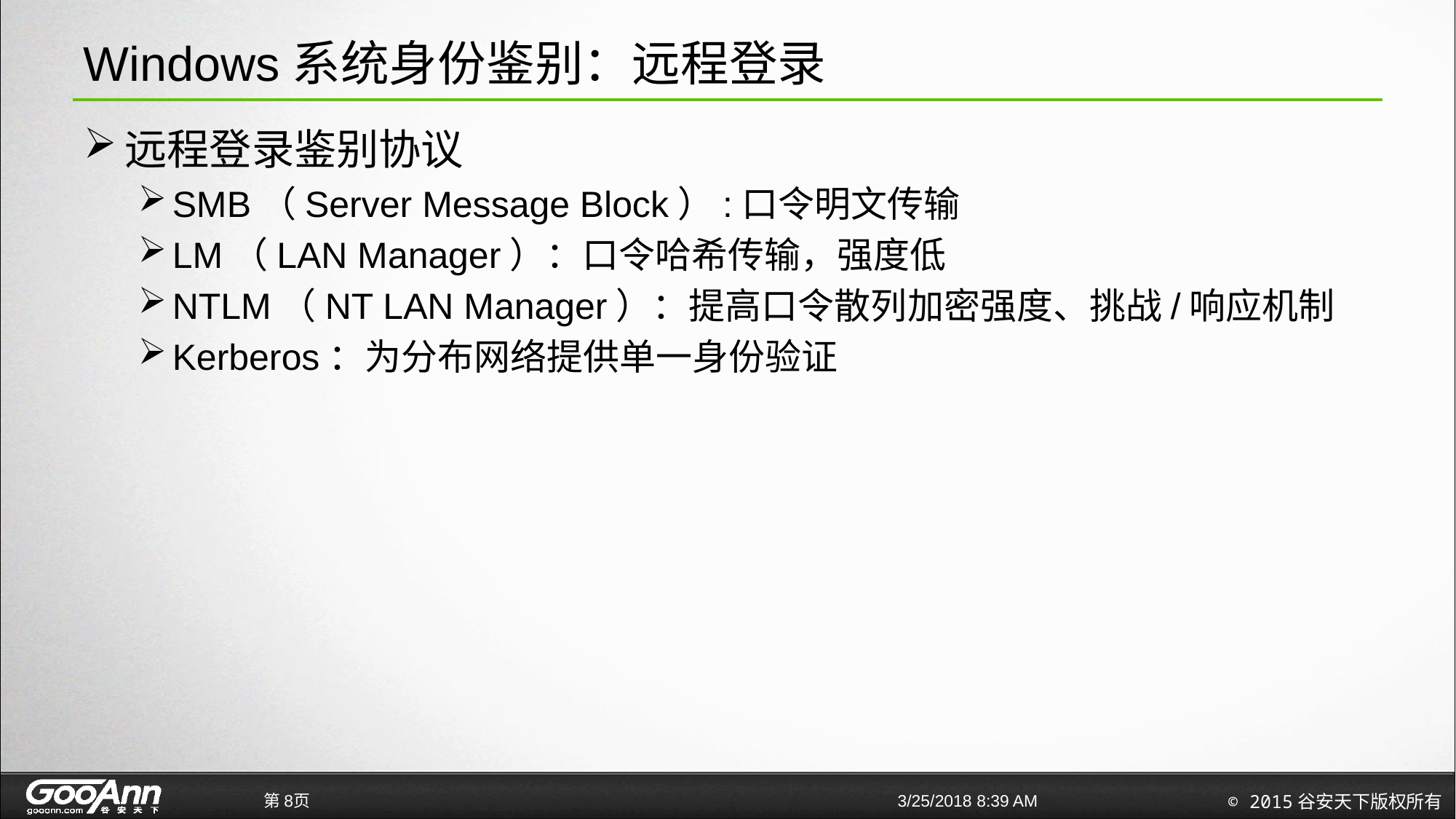

# Windows系统身份鉴别：远程登录
远程登录鉴别协议
SMB（Server Message Block）:口令明文传输
LM（LAN Manager）：口令哈希传输，强度低
NTLM（NT LAN Manager）：提高口令散列加密强度、挑战/响应机制
Kerberos：为分布网络提供单一身份验证